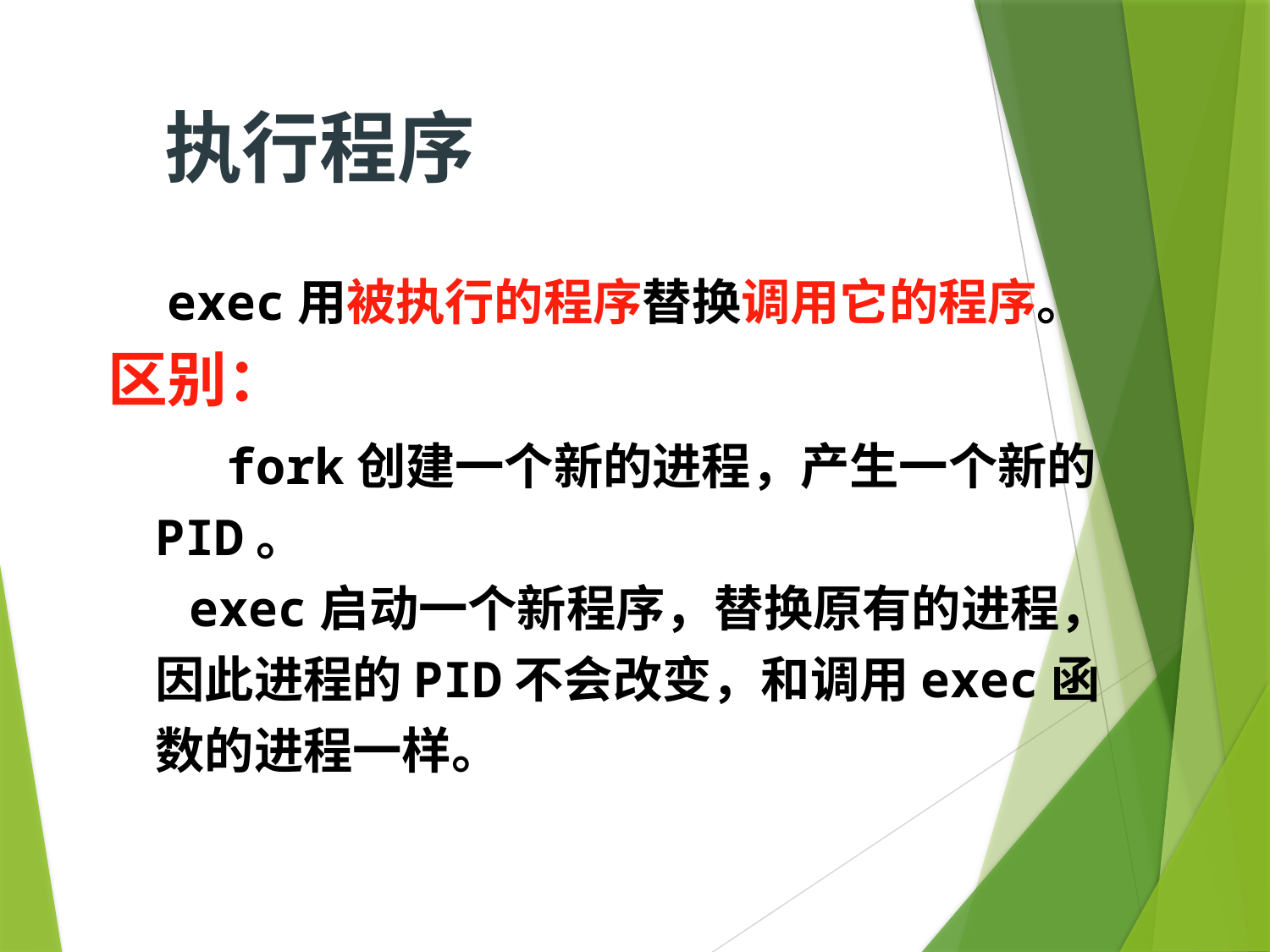

执行程序
  exec用被执行的程序替换调用它的程序。
区别：
    fork创建一个新的进程，产生一个新的PID。
  exec启动一个新程序，替换原有的进程，因此进程的PID不会改变，和调用exec函数的进程一样。